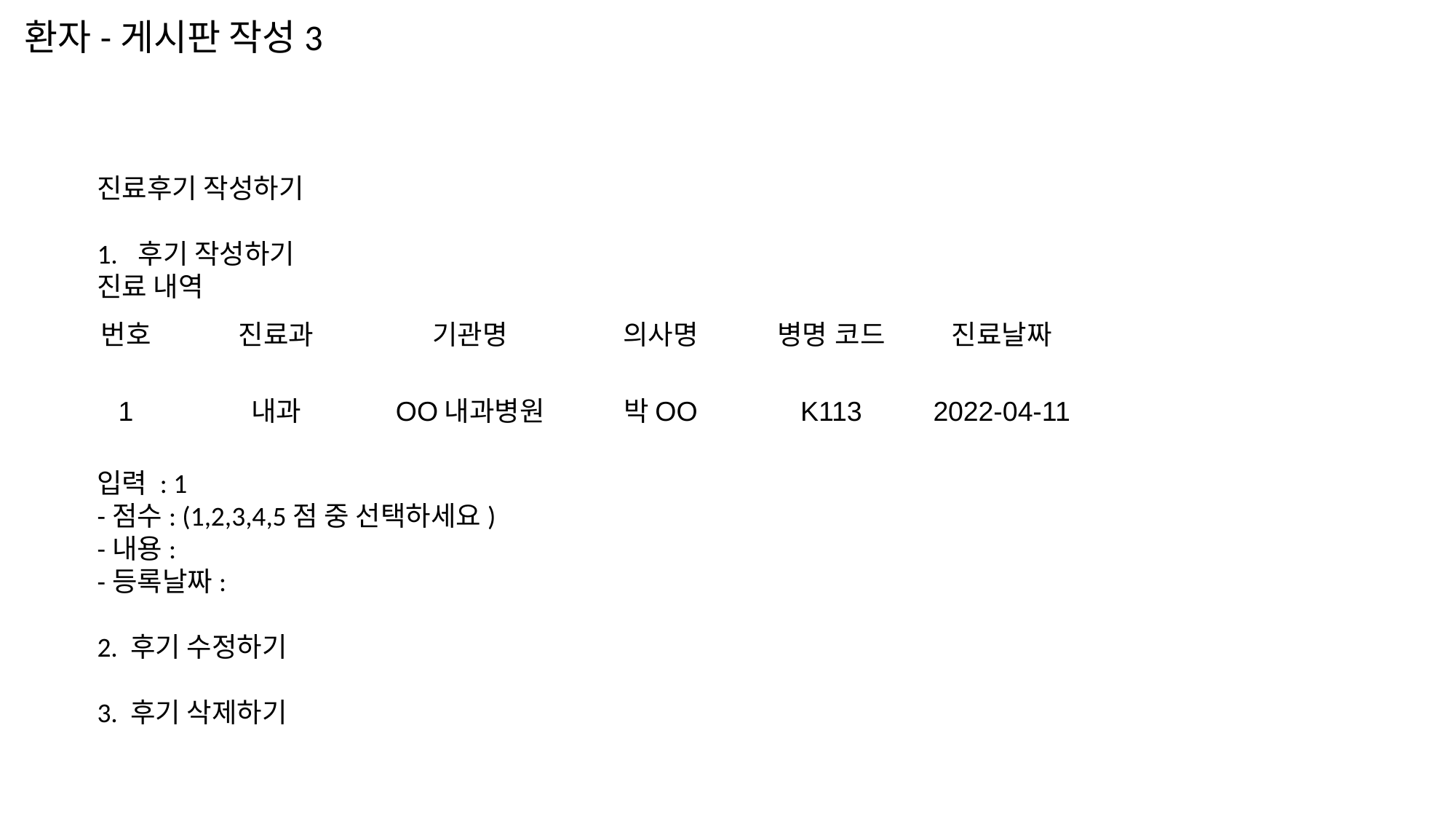

환자-게시판 작성3
진료후기 작성하기

후기 작성하기
진료 내역

입력 : 1
-점수: (1,2,3,4,5점 중 선택하세요)
-내용:
-등록날짜:

2. 후기 수정하기

3. 후기 삭제하기
| 번호 | 진료과 | 기관명 | 의사명 | 병명 코드 | 진료날짜 |
| --- | --- | --- | --- | --- | --- |
| 1 | 내과 | OO내과병원 | 박OO | K113 | 2022-04-11 |